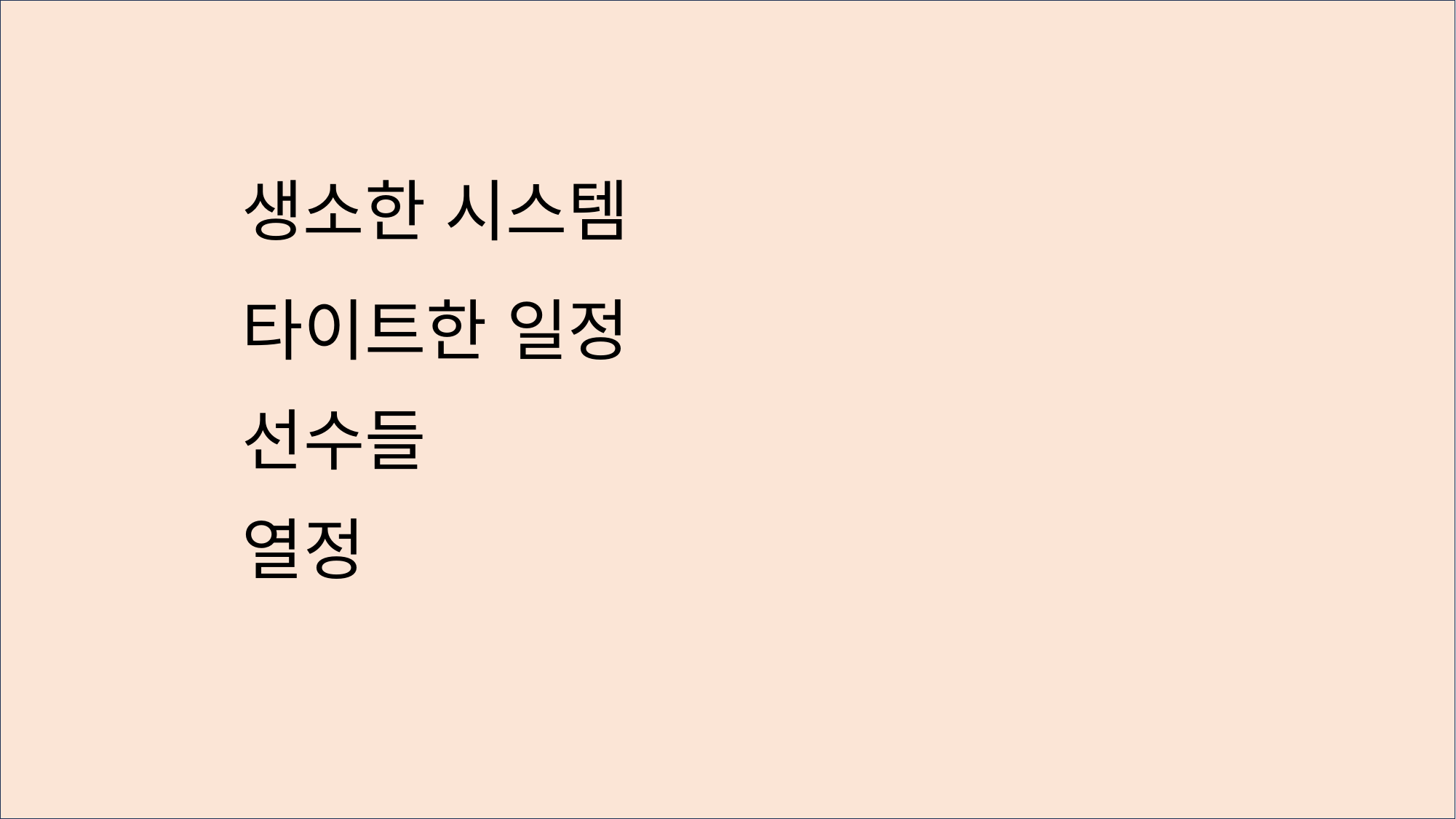

# 생소한 시스템
타이트한 일정
선수들
열정